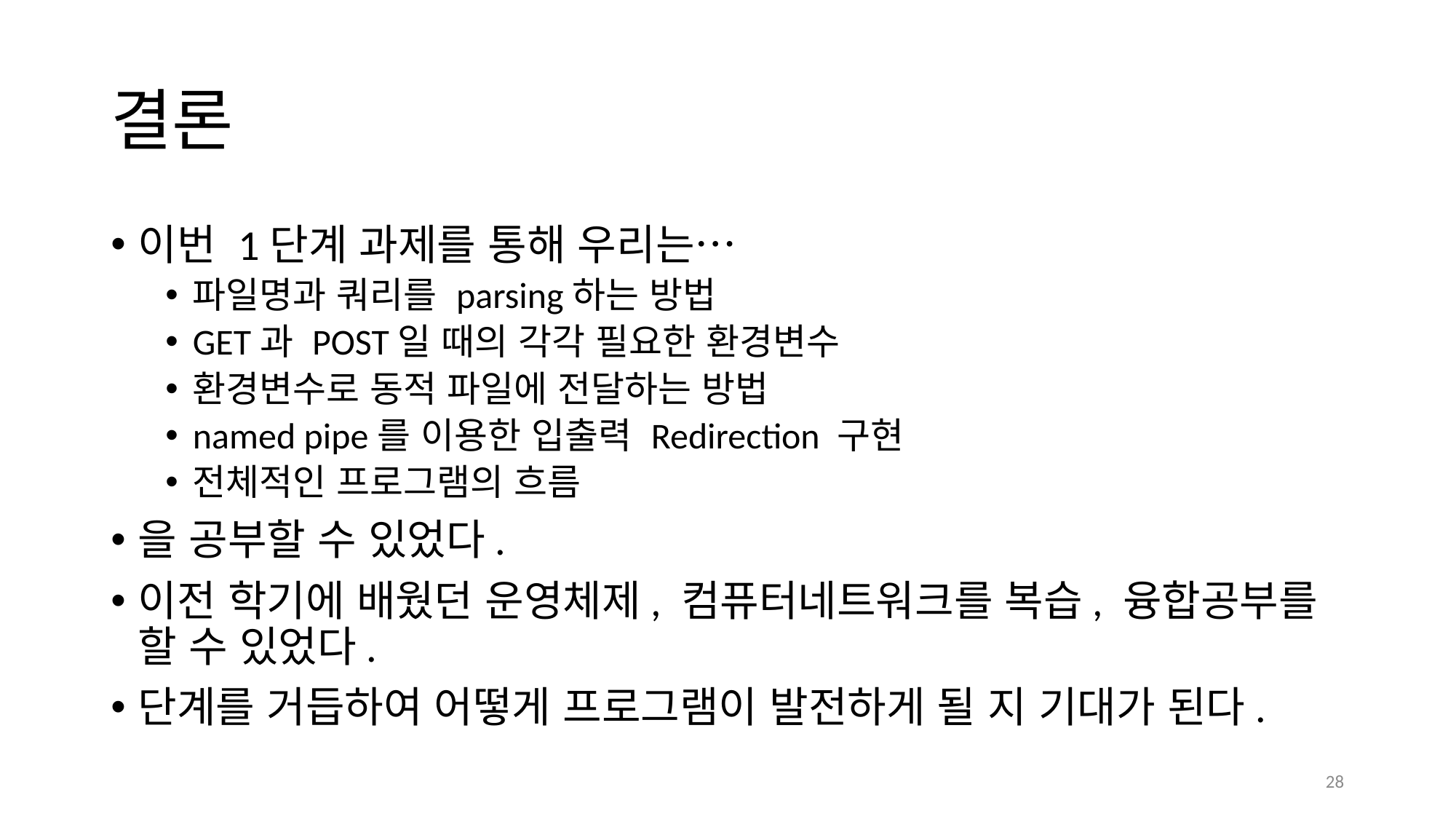

# 결론
이번 1단계 과제를 통해 우리는…
파일명과 쿼리를 parsing하는 방법
GET과 POST일 때의 각각 필요한 환경변수
환경변수로 동적 파일에 전달하는 방법
named pipe를 이용한 입출력 Redirection 구현
전체적인 프로그램의 흐름
을 공부할 수 있었다.
이전 학기에 배웠던 운영체제, 컴퓨터네트워크를 복습, 융합공부를 할 수 있었다.
단계를 거듭하여 어떻게 프로그램이 발전하게 될 지 기대가 된다.

28